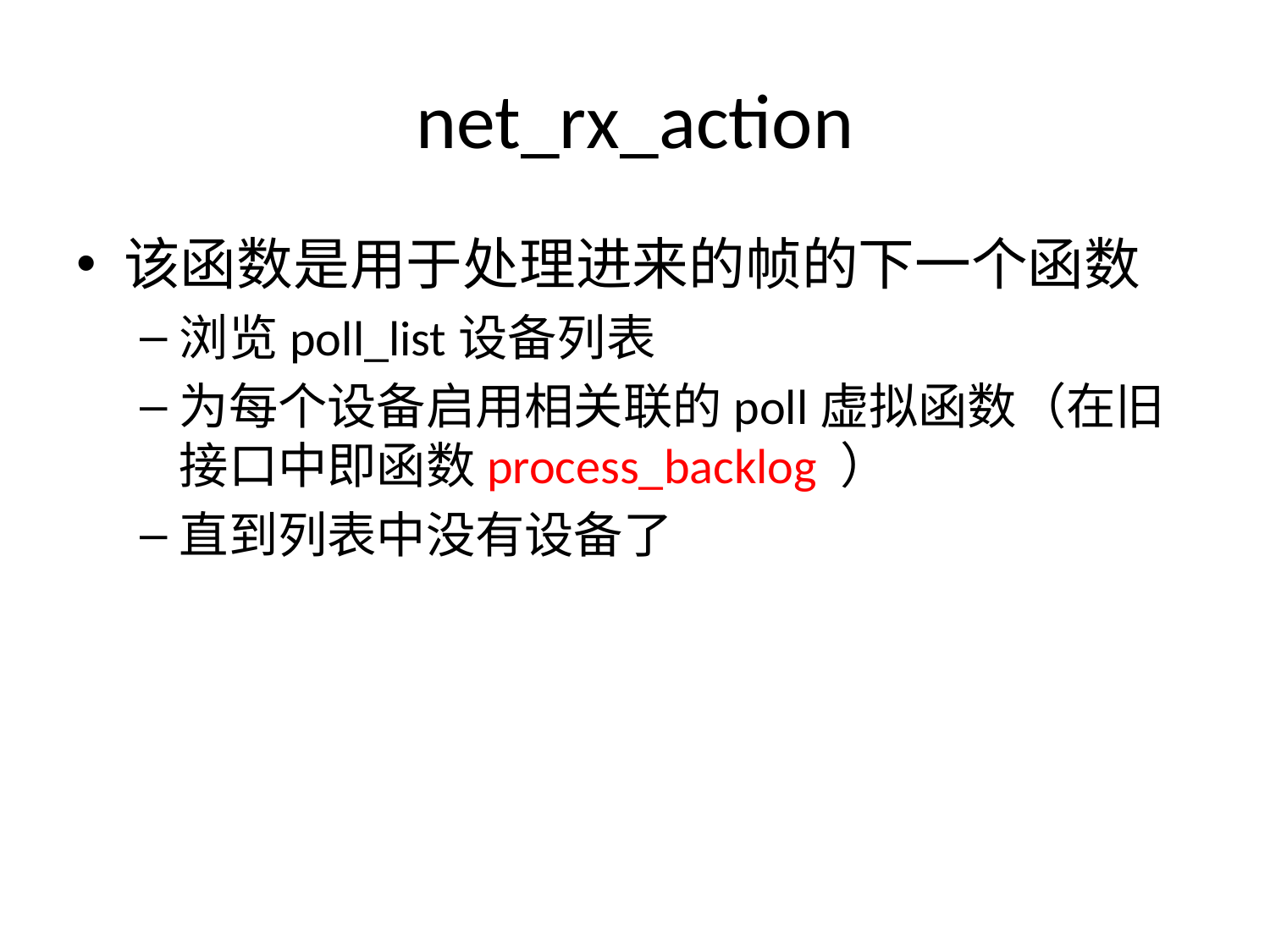

# net_rx_action
该函数是用于处理进来的帧的下一个函数
浏览poll_list设备列表
为每个设备启用相关联的poll虚拟函数（在旧接口中即函数process_backlog ）
直到列表中没有设备了